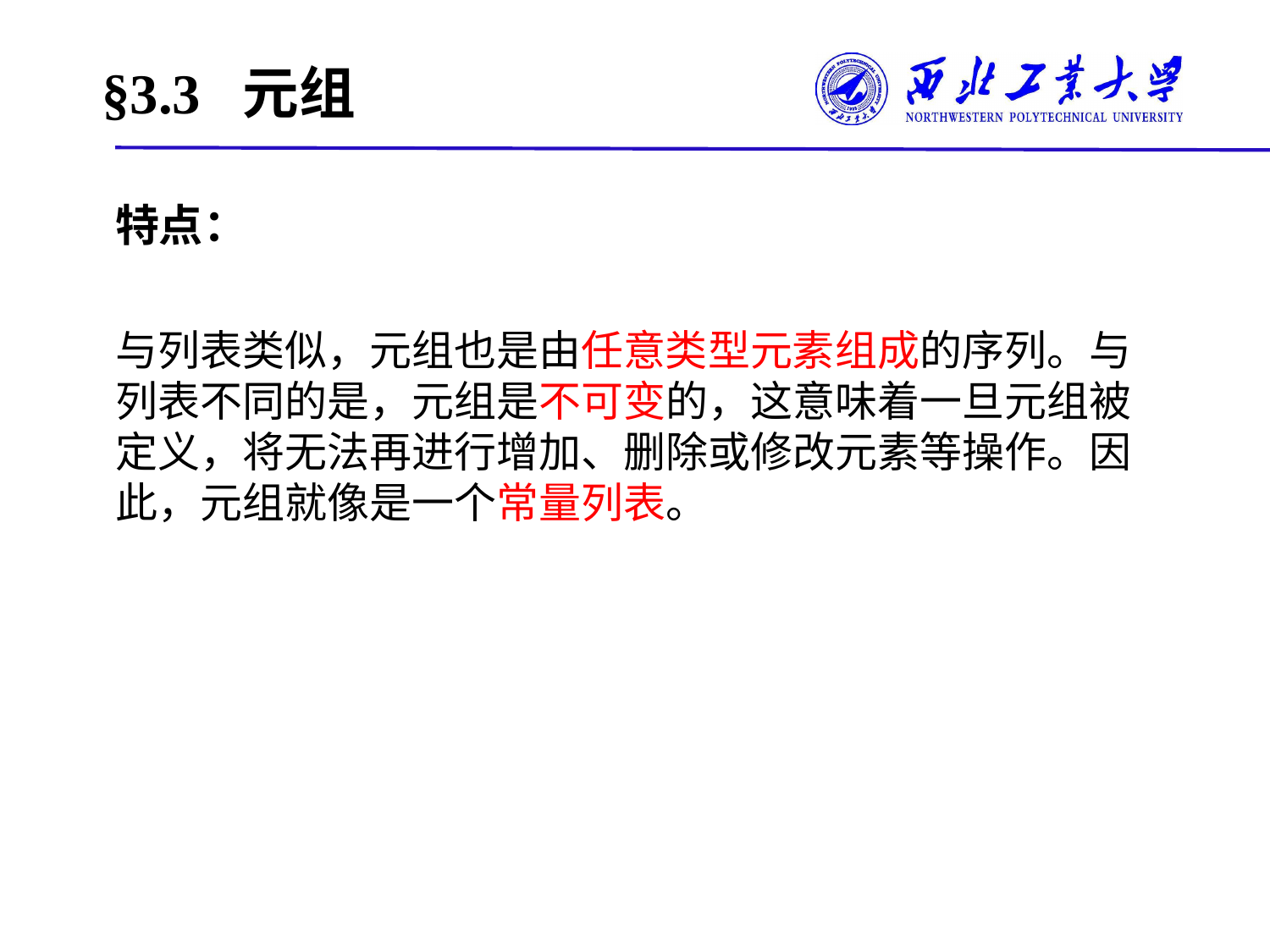

# §3.3  元组
特点：

与列表类似，元组也是由任意类型元素组成的序列。与列表不同的是，元组是不可变的，这意味着一旦元组被定义，将无法再进行增加、删除或修改元素等操作。因此，元组就像是一个常量列表。